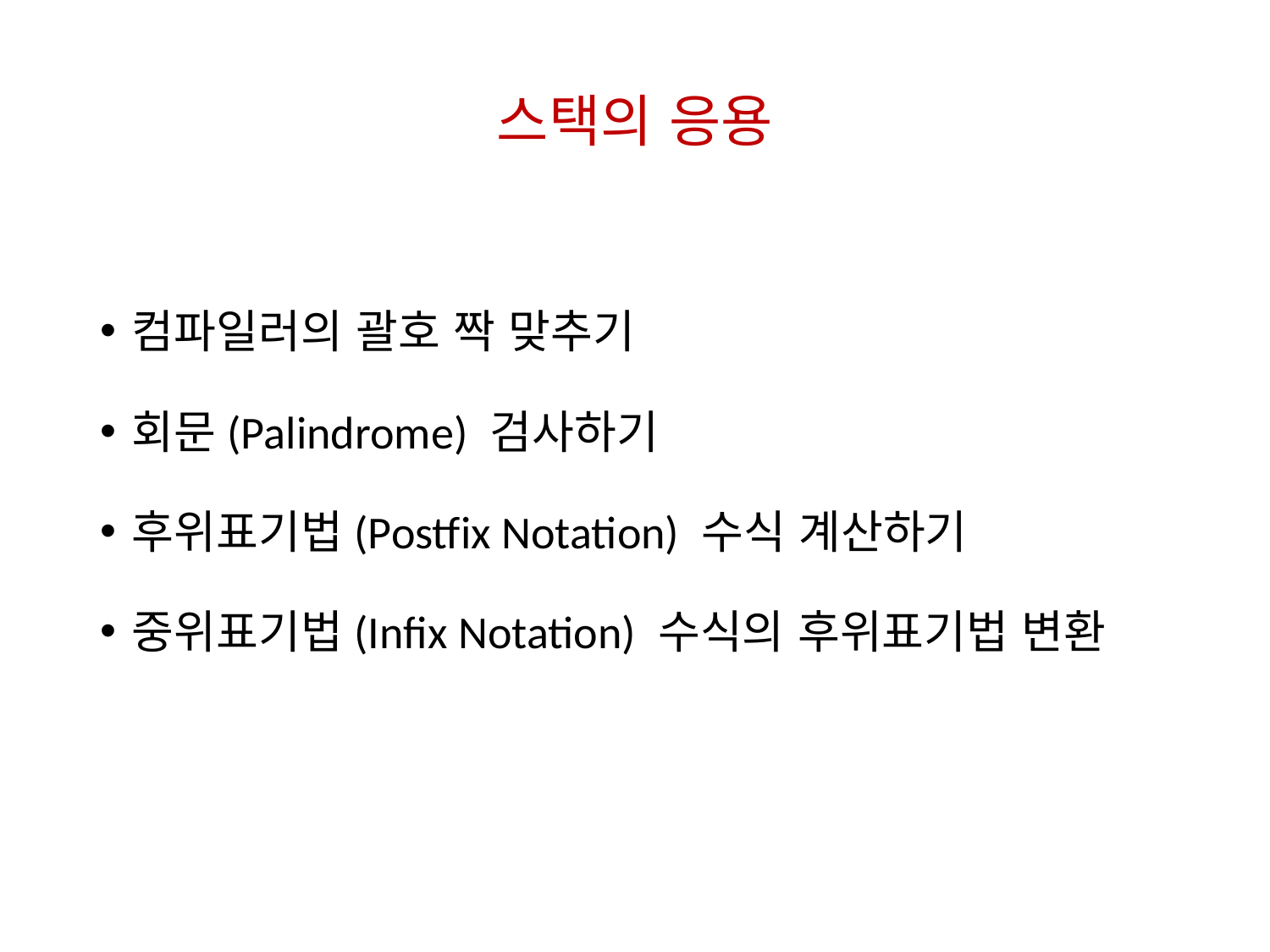

# 스택의 응용
컴파일러의 괄호 짝 맞추기
회문(Palindrome) 검사하기
후위표기법(Postfix Notation) 수식 계산하기
중위표기법(Infix Notation) 수식의 후위표기법 변환